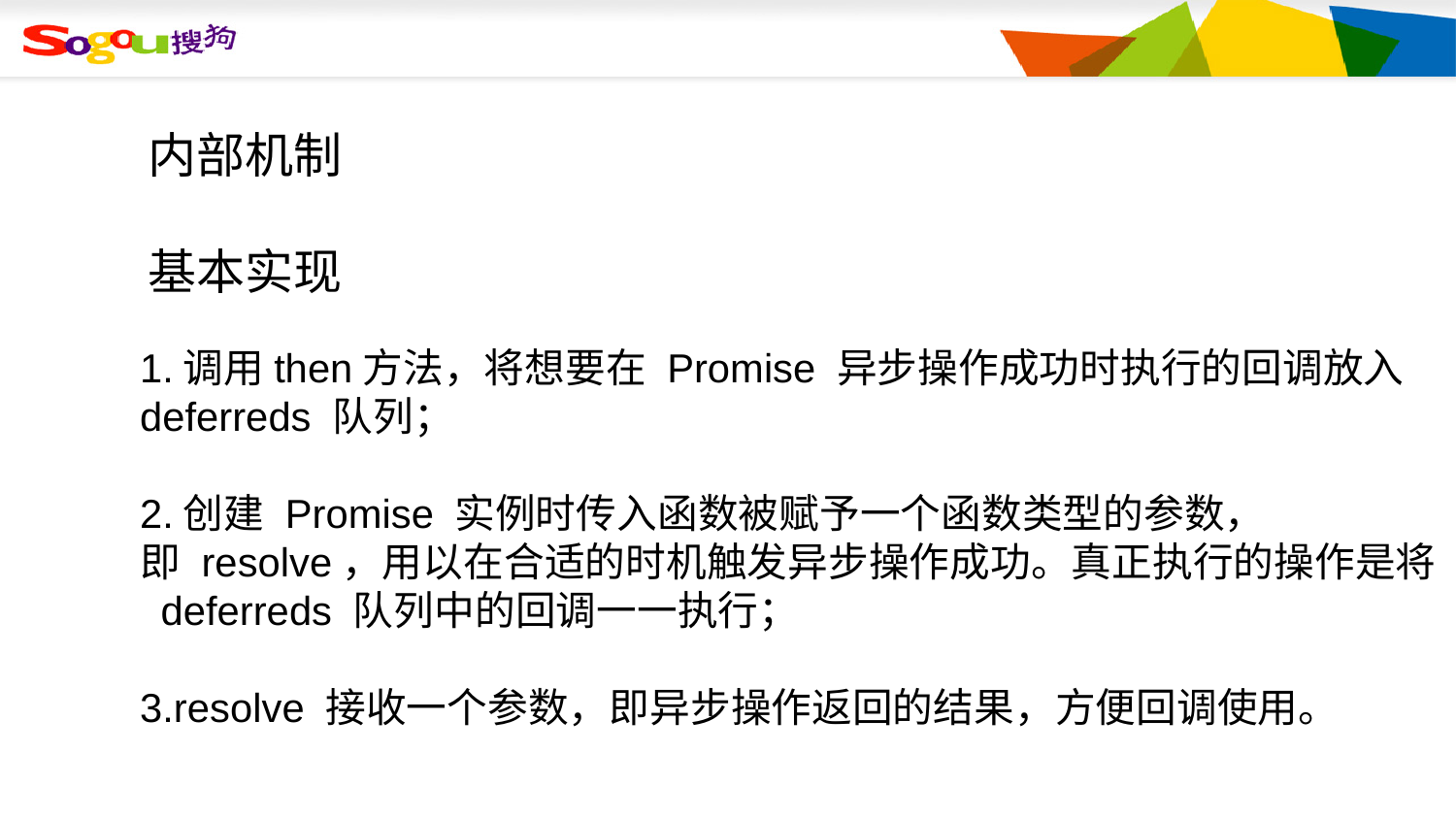

内部机制

基本实现
1.调用then方法，将想要在 Promise 异步操作成功时执行的回调放入 deferreds 队列；

2.创建 Promise 实例时传入函数被赋予一个函数类型的参数，即 resolve，用以在合适的时机触发异步操作成功。真正执行的操作是将 deferreds 队列中的回调一一执行；

3.resolve 接收一个参数，即异步操作返回的结果，方便回调使用。